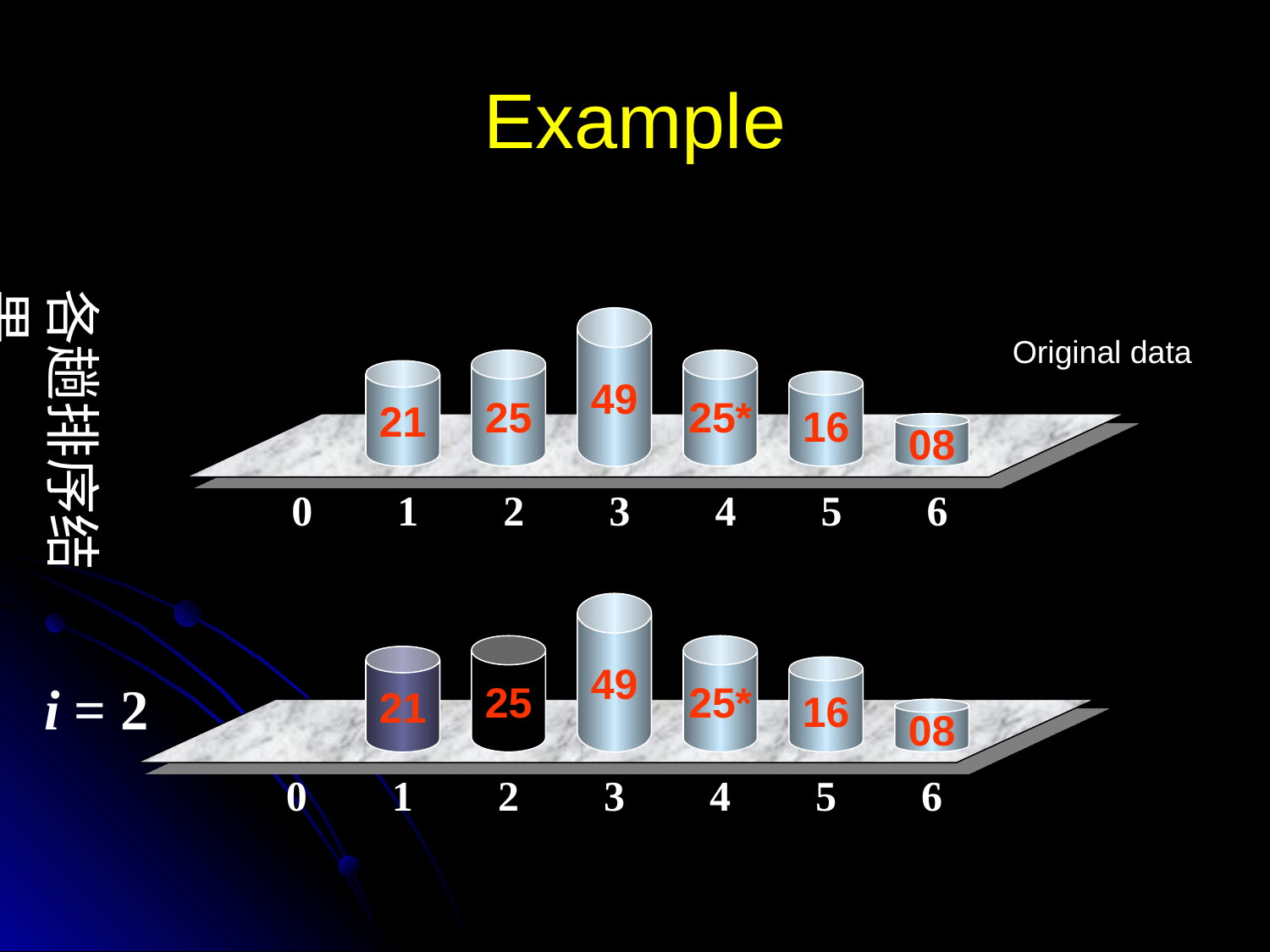

# Example
各趟排序结果
49
Original data
25
25*
21
16

08
0        1        2        3        4        5        6
49
25
25*
21
16
i = 2

08
0        1        2        3        4        5        6